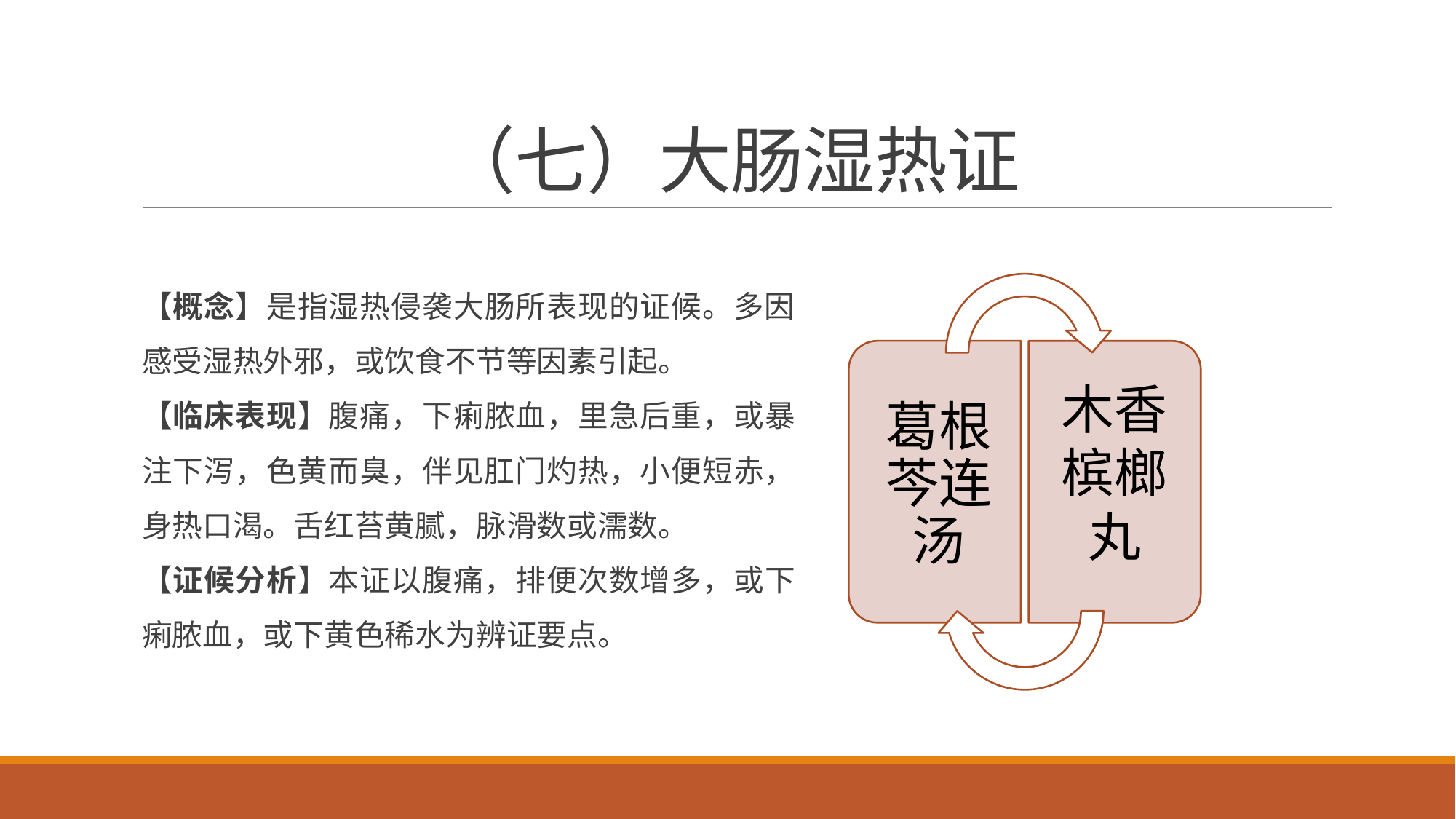

# （七）大肠湿热证
【概念】是指湿热侵袭大肠所表现的证候。多因感受湿热外邪，或饮食不节等因素引起。
【临床表现】腹痛，下痢脓血，里急后重，或暴注下泻，色黄而臭，伴见肛门灼热，小便短赤，身热口渴。舌红苔黄腻，脉滑数或濡数。
【证候分析】本证以腹痛，排便次数增多，或下痢脓血，或下黄色稀水为辨证要点。
葛根芩连汤
木香槟榔丸